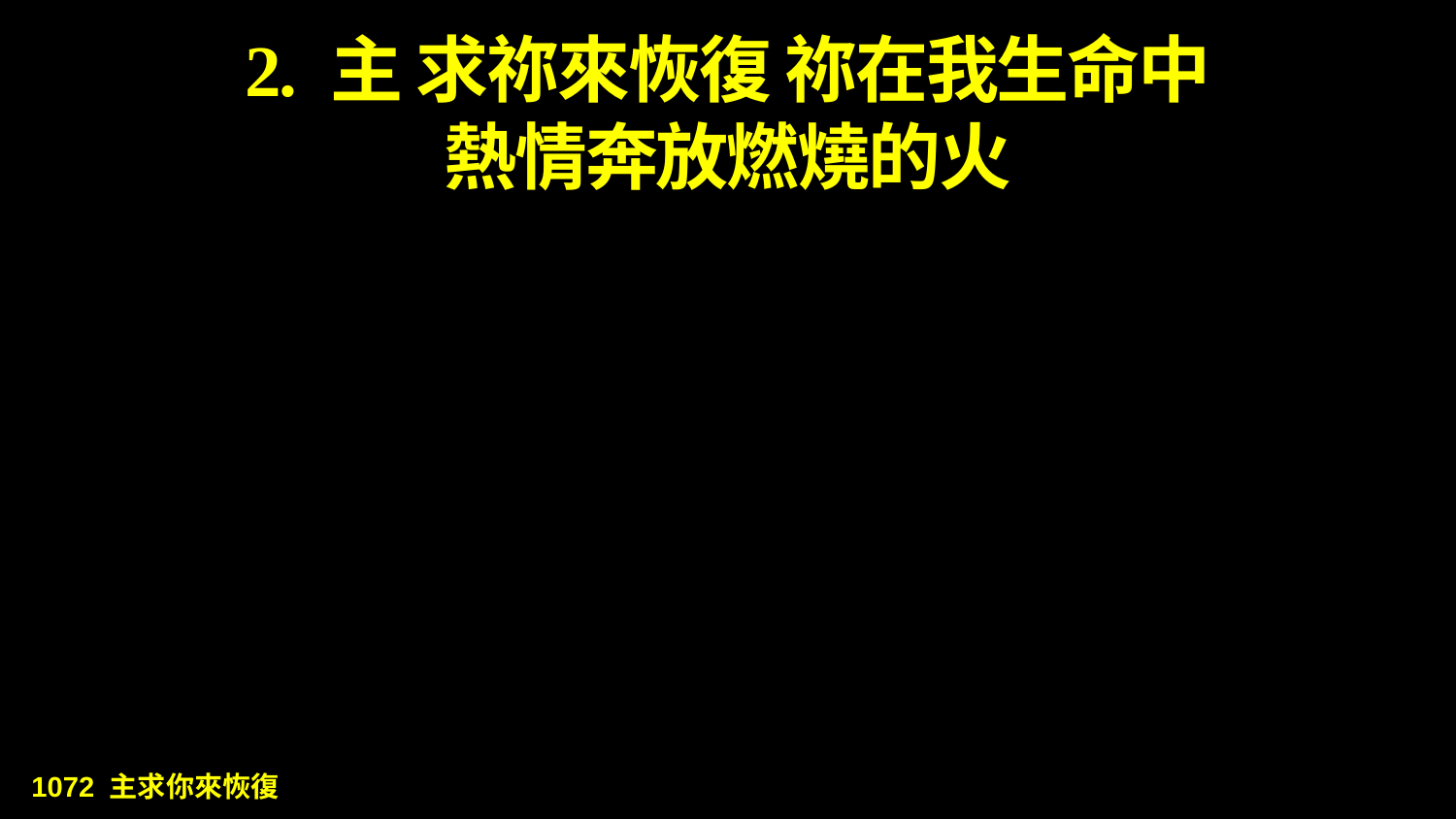

# 2. 主 求祢來恢復 祢在我生命中 熱情奔放燃燒的火
1072 主求你來恢復